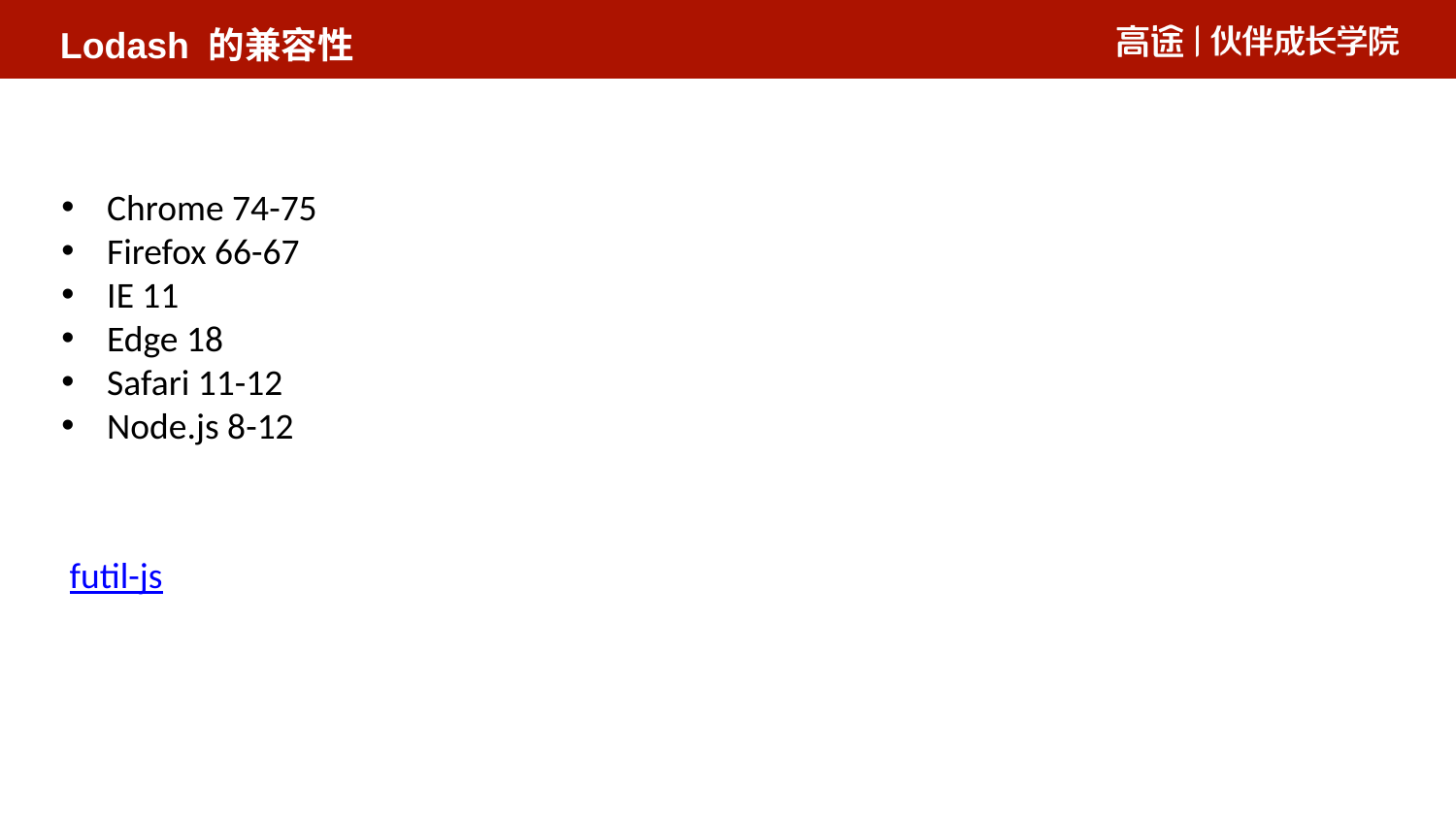

Lodash 的兼容性
Chrome 74-75
Firefox 66-67
IE 11
Edge 18
Safari 11-12
Node.js 8-12

futil-js